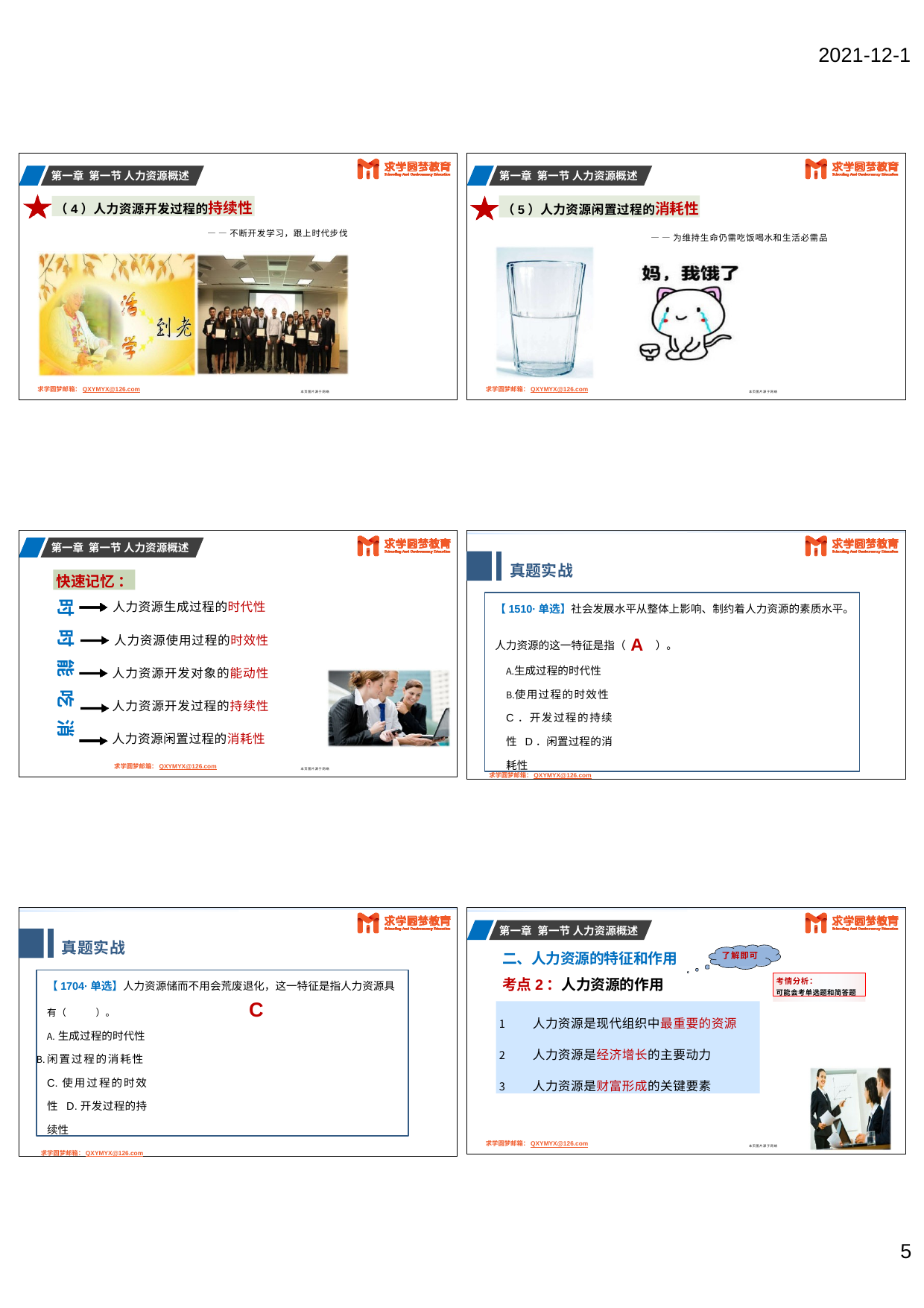

2021-12-1

第一章 第一节 人力资源概述
第一章 第一节 人力资源概述

（5）人力资源闲置过程的消耗性
（4）人力资源开发过程的持续性
— —不断开发学习，跟上时代步伐
— —为维持生命仍需吃饭喝水和生活必需品

求学圆梦邮箱：QXYMYX@126.com
求学圆梦邮箱：QXYMYX@126.com
本页图片源于网络
本页图片源于网络

真题实战

求学圆梦邮箱：QXYMYX@126.com

第一章 第一节 人力资源概述

快速记忆 ：
【1510·单选】社会发展水平从整体上影响、制约着人力资源的素质水平。 人力资源的这一特征是指（ A ）。
生成过程的时代性
使用过程的时效性  C．开发过程的持续性  D．闲置过程的消耗性
人力资源生成过程的时代性
人力资源使用过程的时效性 人力资源开发对象的能动性 人力资源开发过程的持续性 人力资源闲置过程的消耗性

求学圆梦邮箱：QXYMYX@126.com
时   时   能   吃   消

本页图片源于网络

真题实战

求学圆梦邮箱：QXYMYX@126.com

第一章 第一节 人力资源概述
二、人力资源的特征和作用 考点2：人力资源的作用

了解即可

【1704·单选】人力资源储而不用会荒废退化，这一特征是指人力资源具 有（	）。	C
生成过程的时代性
闲置过程的消耗性  C.使用过程的时效性  D.开发过程的持续性

考情分析：
可能会考单选题和简答题
人力资源是现代组织中最重要的资源

人力资源是经济增长的主要动力

人力资源是财富形成的关键要素

求学圆梦邮箱：QXYMYX@126.com
本页图片源于网络
5